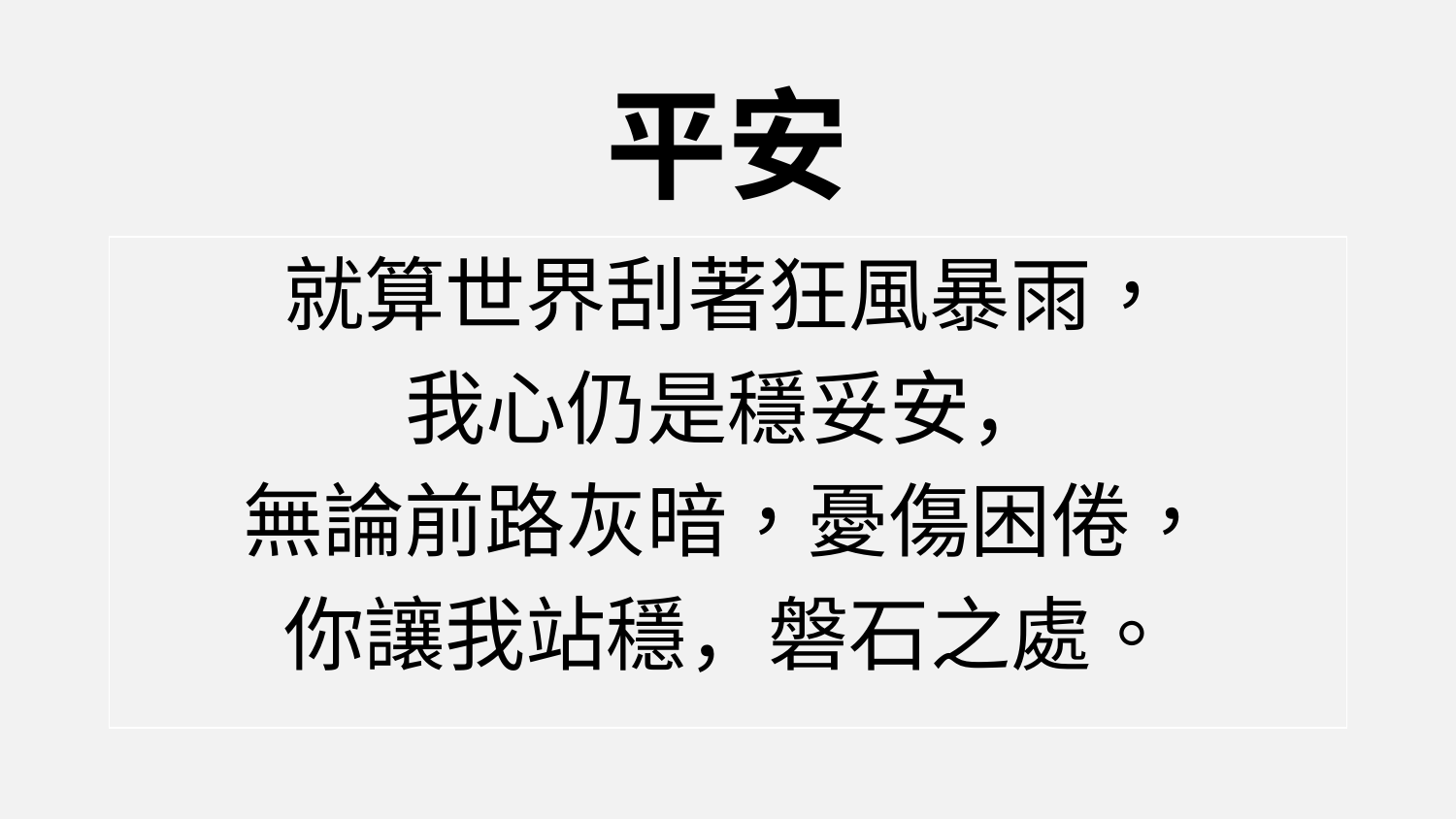

# 平安
就算世界刮著狂風暴雨，
我心仍是穩妥安，
無論前路灰暗，憂傷困倦，
你讓我站穩，磐石之處。